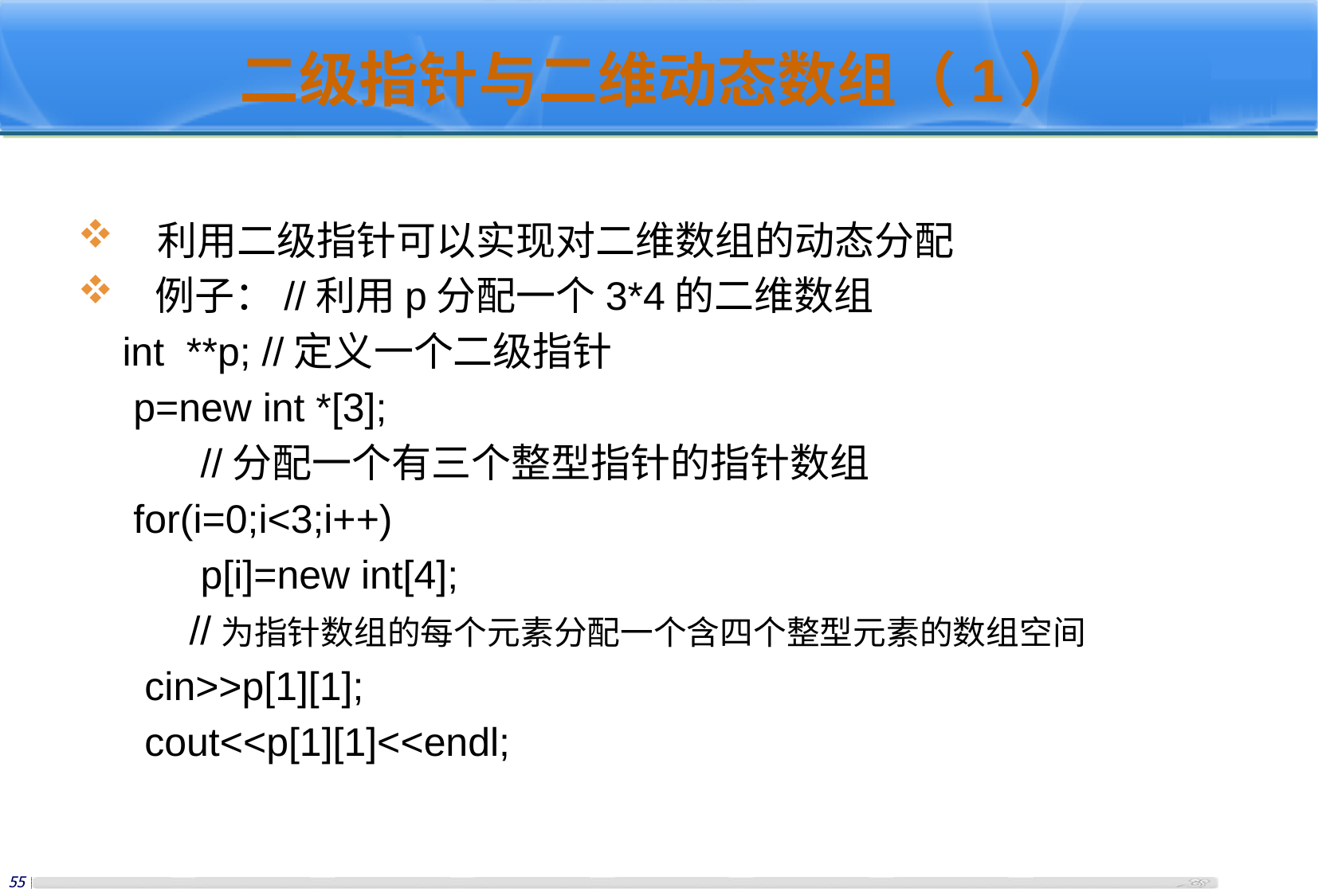

# 二级指针与二维动态数组（1）
 利用二级指针可以实现对二维数组的动态分配
 例子：//利用p分配一个3*4的二维数组
    int  **p; //定义一个二级指针
     p=new int *[3];
           //分配一个有三个整型指针的指针数组
     for(i=0;i<3;i++)
           p[i]=new int[4];
          //为指针数组的每个元素分配一个含四个整型元素的数组空间
      cin>>p[1][1];
      cout<<p[1][1]<<endl;